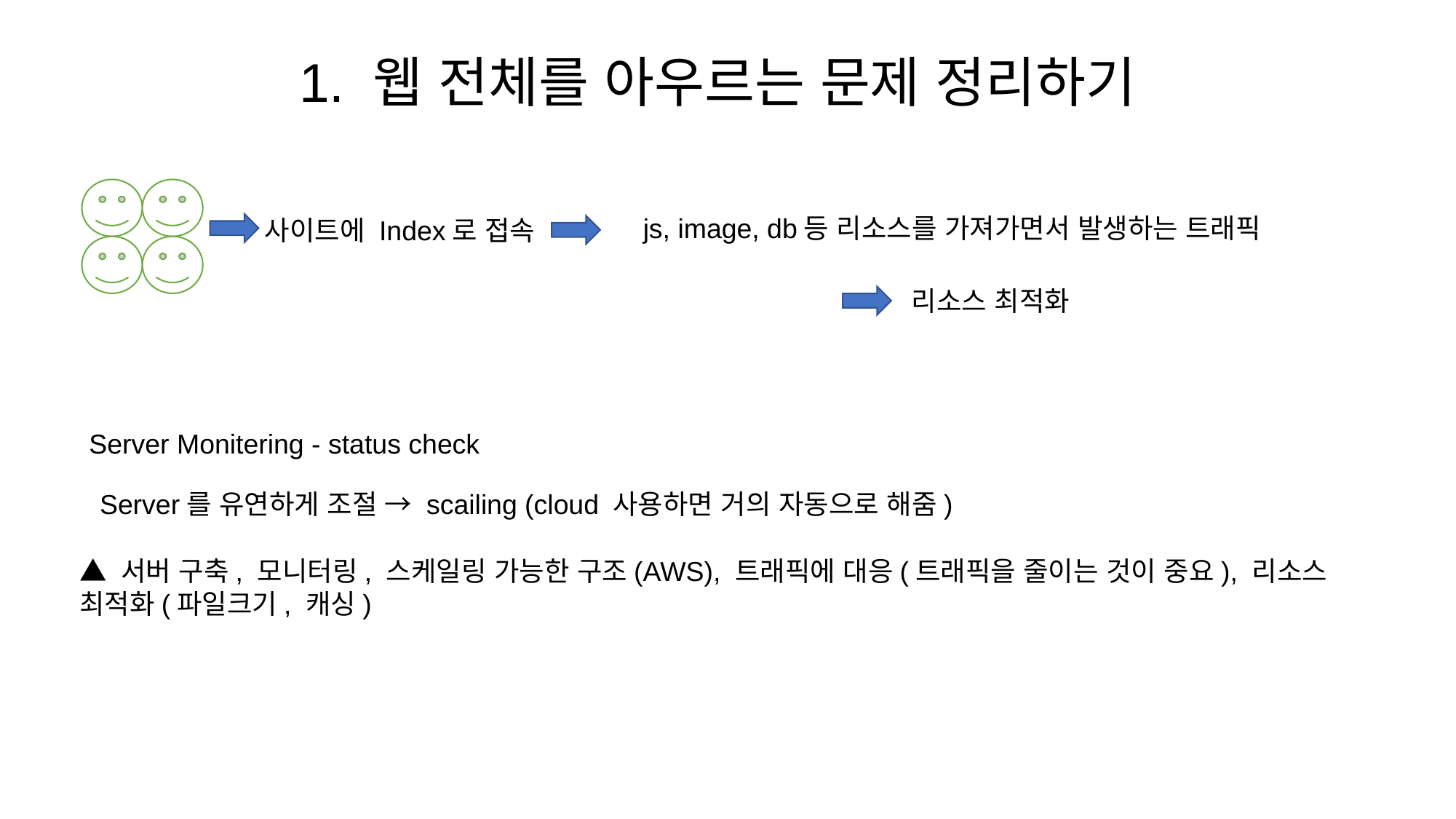

# 1. 웹 전체를 아우르는 문제 정리하기

js, image, db등 리소스를 가져가면서 발생하는 트래픽
사이트에 Index로 접속

리소스 최적화

Server Monitering - status check
Server를 유연하게 조절 → scailing (cloud 사용하면 거의 자동으로 해줌)
▲ 서버 구축, 모니터링, 스케일링 가능한 구조(AWS), 트래픽에 대응(트래픽을 줄이는 것이 중요), 리소스 최적화(파일크기, 캐싱)